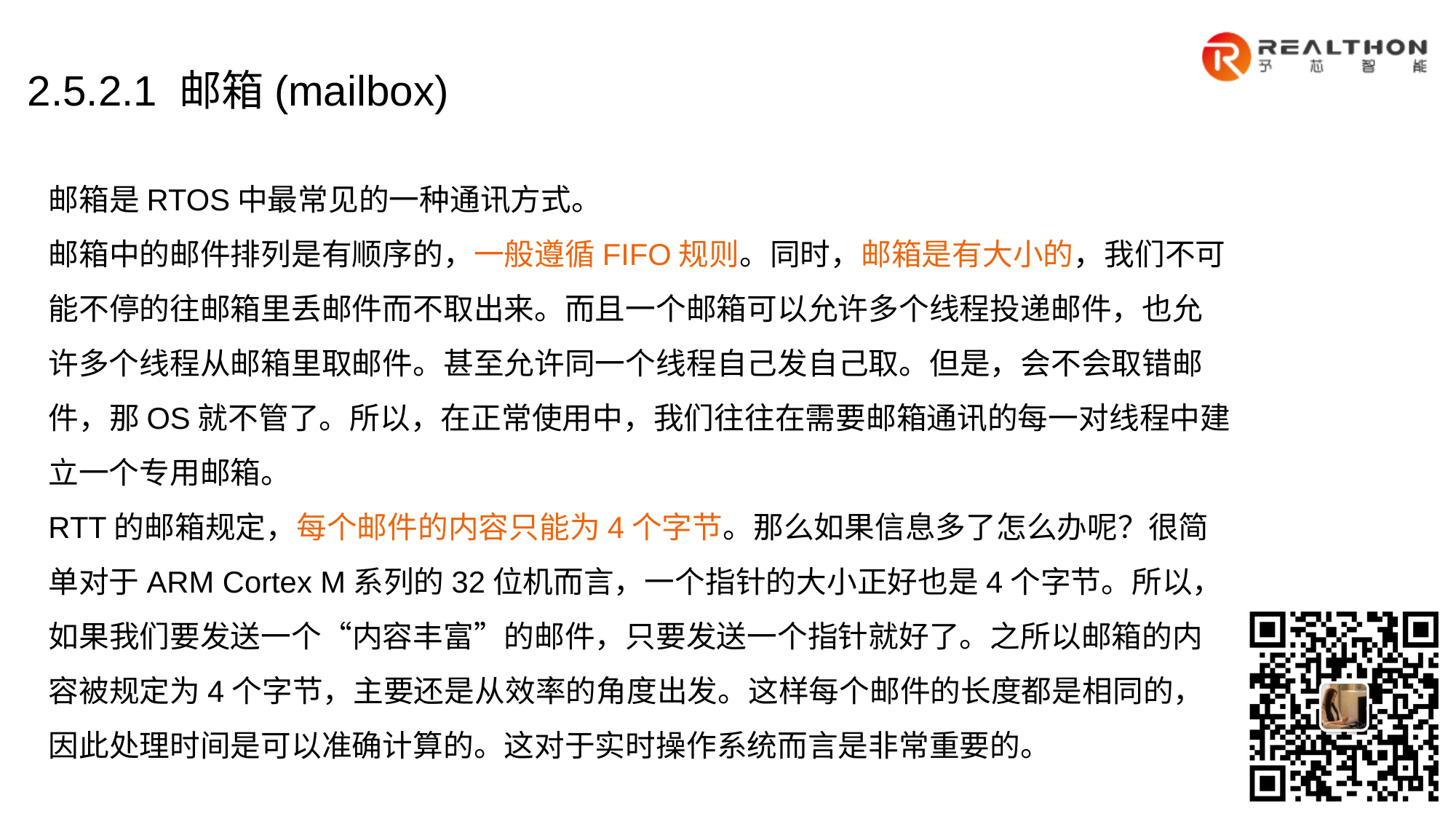

2.5.2.1 邮箱(mailbox)
邮箱是RTOS中最常见的一种通讯方式。
邮箱中的邮件排列是有顺序的，一般遵循FIFO规则。同时，邮箱是有大小的，我们不可能不停的往邮箱里丢邮件而不取出来。而且一个邮箱可以允许多个线程投递邮件，也允许多个线程从邮箱里取邮件。甚至允许同一个线程自己发自己取。但是，会不会取错邮件，那OS就不管了。所以，在正常使用中，我们往往在需要邮箱通讯的每一对线程中建立一个专用邮箱。
RTT的邮箱规定，每个邮件的内容只能为4个字节。那么如果信息多了怎么办呢？很简单对于ARM Cortex M系列的32位机而言，一个指针的大小正好也是4个字节。所以，如果我们要发送一个“内容丰富”的邮件，只要发送一个指针就好了。之所以邮箱的内容被规定为4个字节，主要还是从效率的角度出发。这样每个邮件的长度都是相同的，因此处理时间是可以准确计算的。这对于实时操作系统而言是非常重要的。